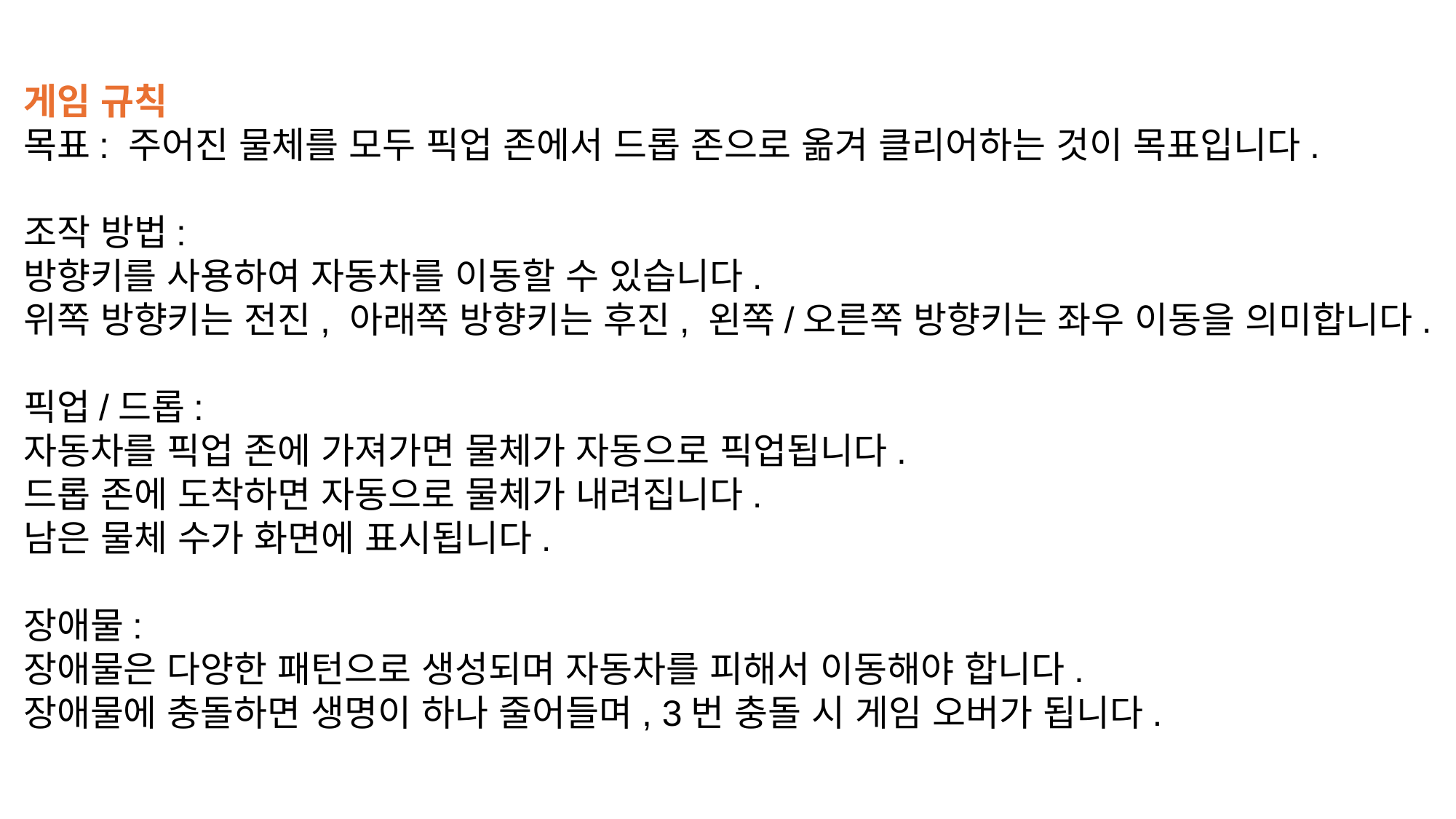

게임 규칙
목표: 주어진 물체를 모두 픽업 존에서 드롭 존으로 옮겨 클리어하는 것이 목표입니다.

조작 방법:
방향키를 사용하여 자동차를 이동할 수 있습니다.
위쪽 방향키는 전진, 아래쪽 방향키는 후진, 왼쪽/오른쪽 방향키는 좌우 이동을 의미합니다.

픽업/드롭:
자동차를 픽업 존에 가져가면 물체가 자동으로 픽업됩니다.
드롭 존에 도착하면 자동으로 물체가 내려집니다.
남은 물체 수가 화면에 표시됩니다.

장애물:
장애물은 다양한 패턴으로 생성되며 자동차를 피해서 이동해야 합니다.
장애물에 충돌하면 생명이 하나 줄어들며, 3번 충돌 시 게임 오버가 됩니다.